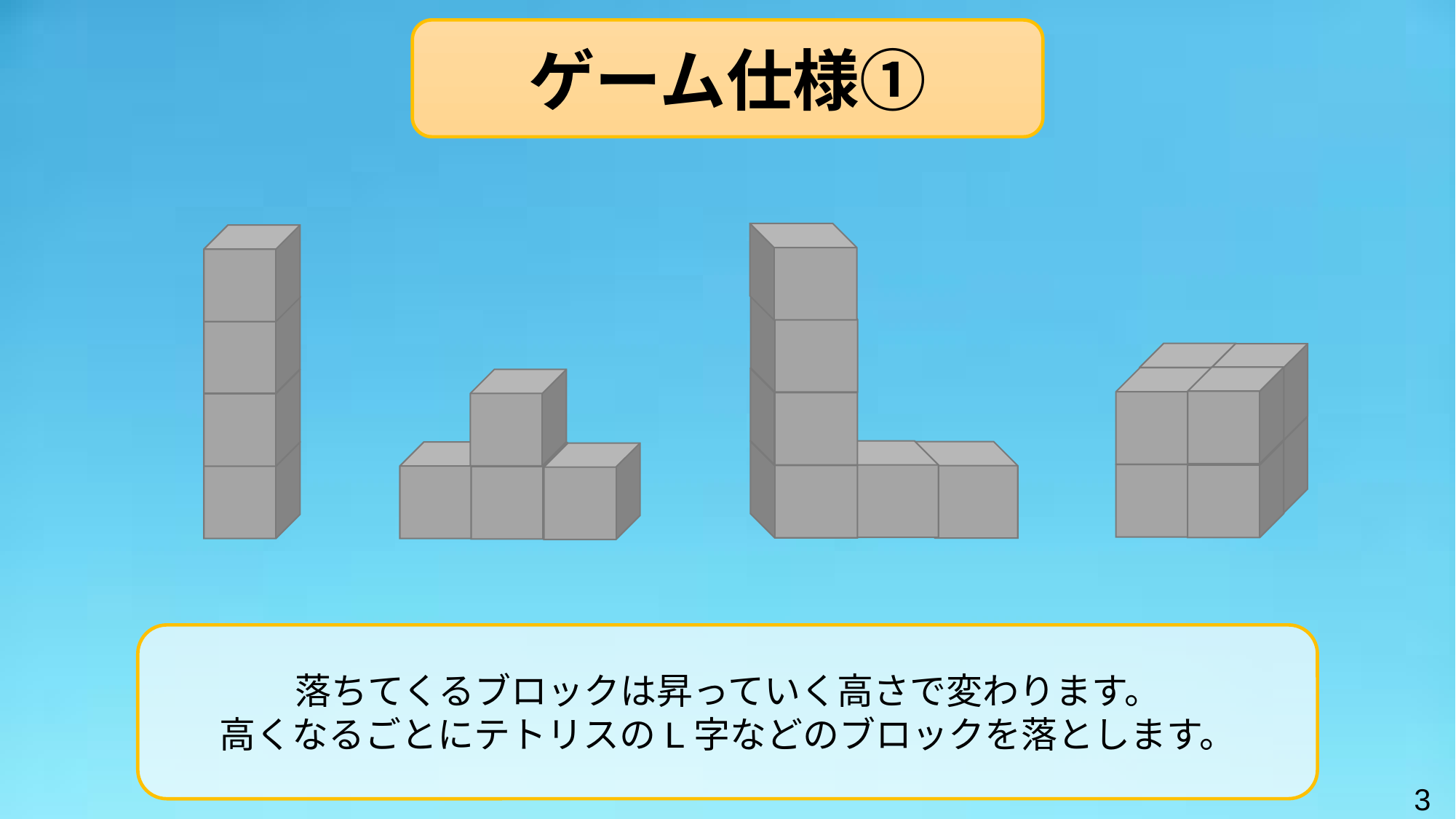

ゲーム仕様①

落ちてくるブロックは昇っていく高さで変わります。
高くなるごとにテトリスのL字などのブロックを落とします。
3